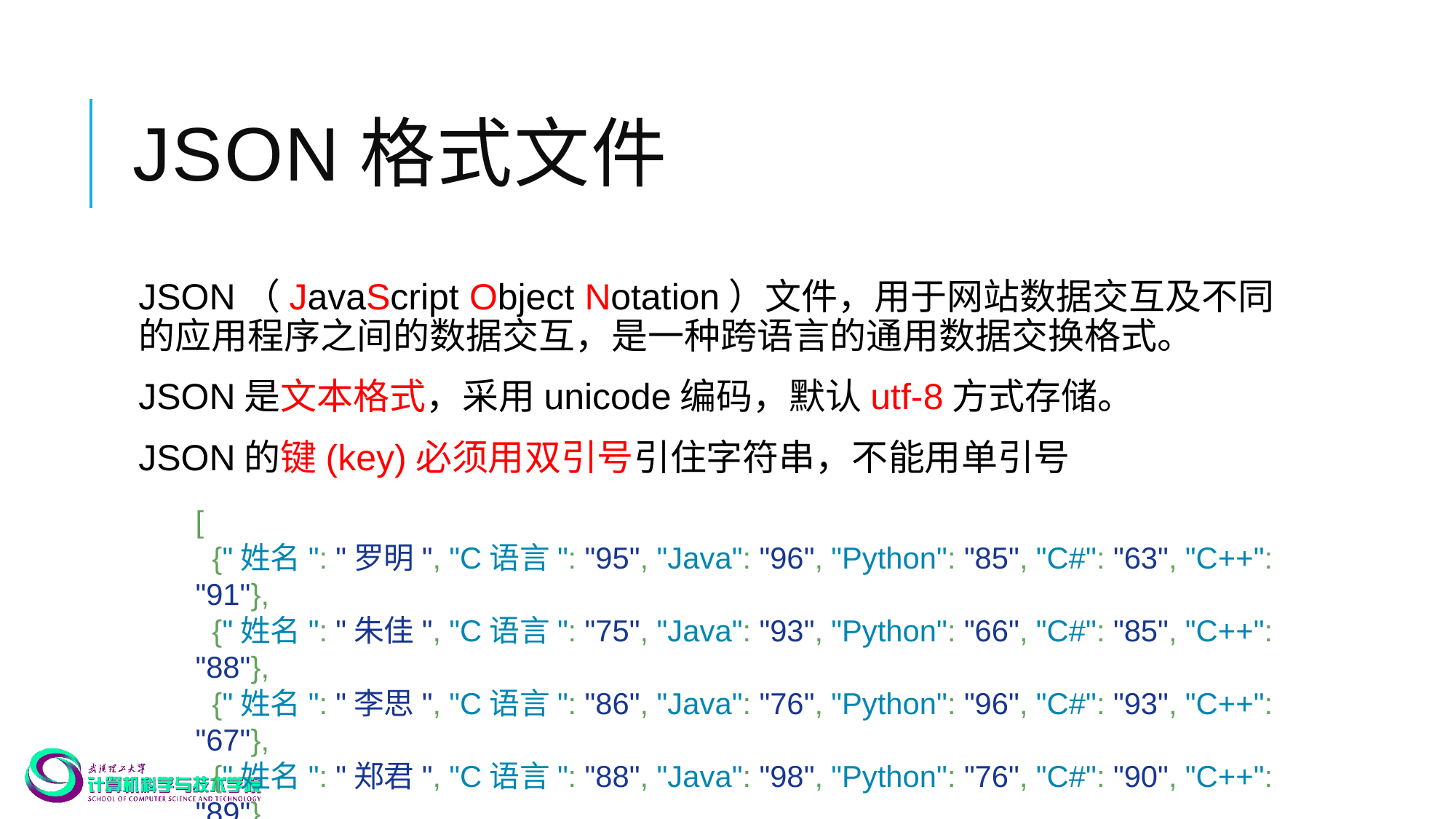

# JSON格式文件
JSON（JavaScript Object Notation）文件，用于网站数据交互及不同的应用程序之间的数据交互，是一种跨语言的通用数据交换格式。
JSON是文本格式，采用unicode编码，默认utf-8方式存储。
JSON的键(key)必须用双引号引住字符串，不能用单引号

[
  {"姓名": "罗明", "C语言": "95", "Java": "96", "Python": "85", "C#": "63", "C++": "91"},
  {"姓名": "朱佳", "C语言": "75", "Java": "93", "Python": "66", "C#": "85", "C++": "88"},
  {"姓名": "李思", "C语言": "86", "Java": "76", "Python": "96", "C#": "93", "C++": "67"},
  {"姓名": "郑君", "C语言": "88", "Java": "98", "Python": "76", "C#": "90", "C++": "89"},
  {"姓名": "王雪", "C语言": "99", "Java": "96", "Python": "91", "C#": "88", "C++": "86"}
]